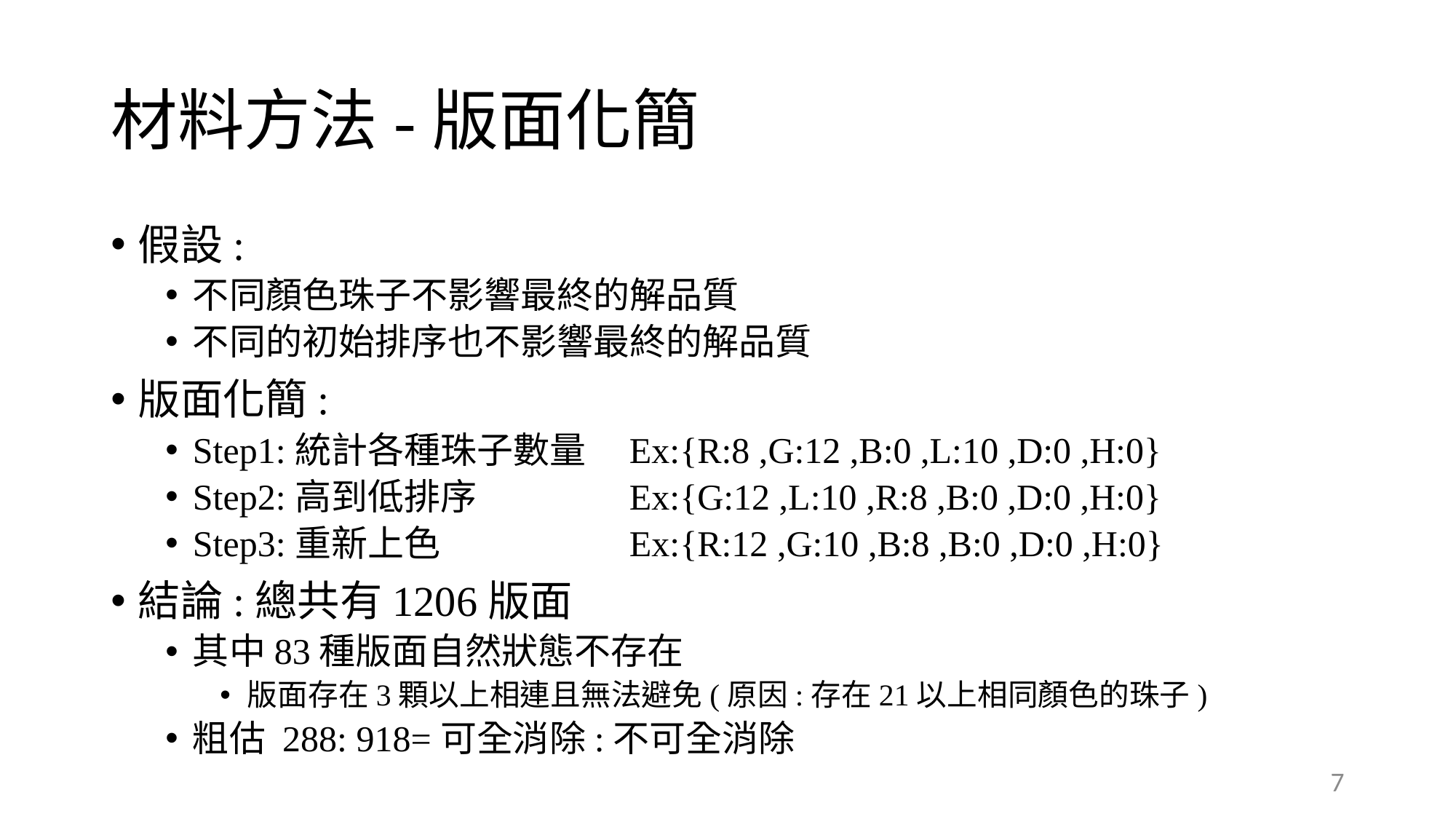

# 材料方法-版面化簡
假設:
不同顏色珠子不影響最終的解品質
不同的初始排序也不影響最終的解品質
版面化簡:
Step1:統計各種珠子數量	Ex:{R:8 ,G:12 ,B:0 ,L:10 ,D:0 ,H:0}
Step2:高到低排序 		Ex:{G:12 ,L:10 ,R:8 ,B:0 ,D:0 ,H:0}
Step3:重新上色 		Ex:{R:12 ,G:10 ,B:8 ,B:0 ,D:0 ,H:0}
結論:總共有1206版面
其中83種版面自然狀態不存在
版面存在3顆以上相連且無法避免(原因:存在21以上相同顏色的珠子)
粗估 288: 918=可全消除:不可全消除

7